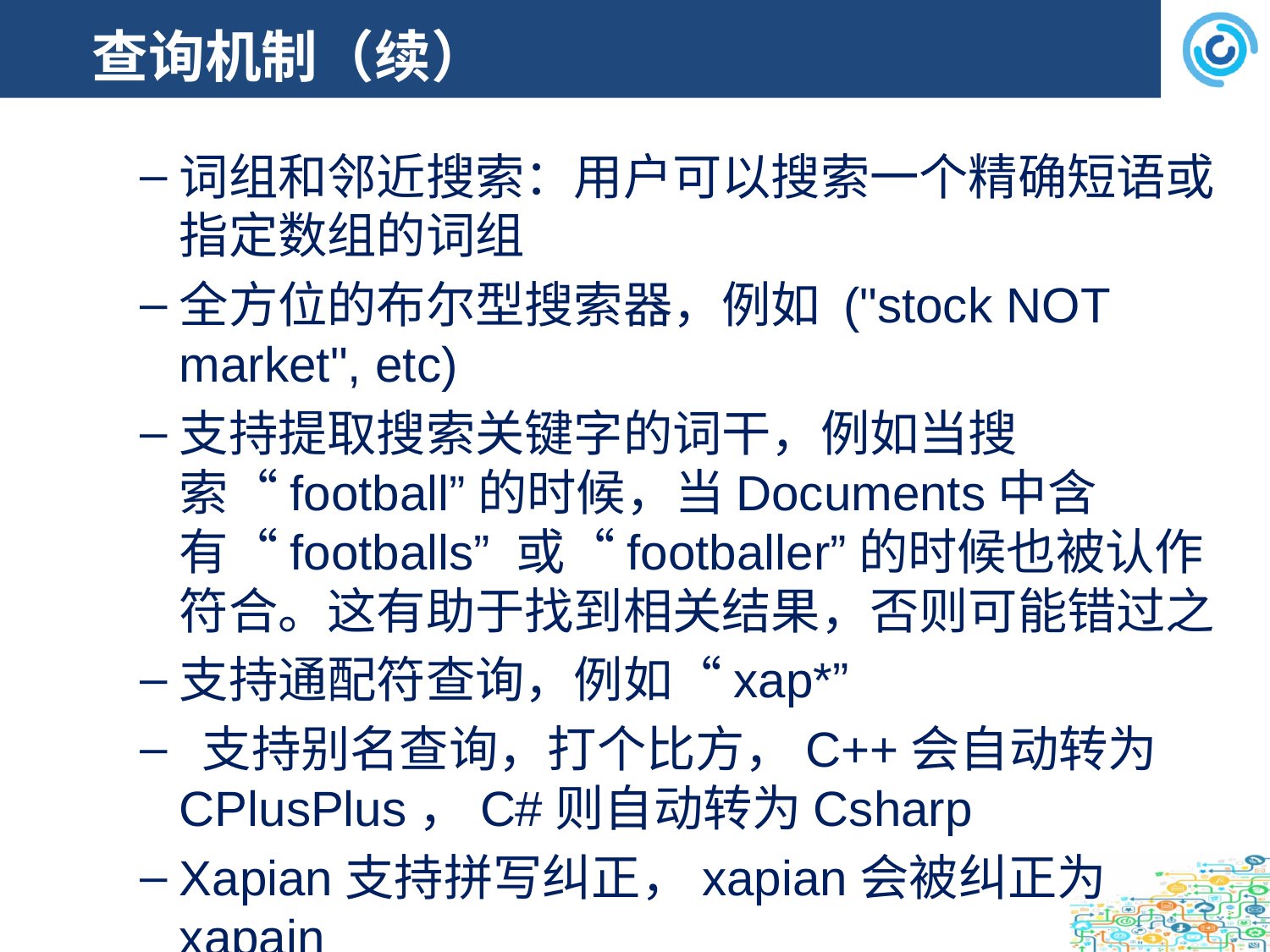

# 查询机制（续）
词组和邻近搜索：用户可以搜索一个精确短语或指定数组的词组
全方位的布尔型搜索器，例如 ("stock NOT market", etc)
支持提取搜索关键字的词干，例如当搜索“football”的时候，当Documents中含有“footballs” 或“footballer”的时候也被认作符合。这有助于找到相关结果，否则可能错过之
支持通配符查询，例如“xap*”
 支持别名查询，打个比方，C++会自动转为CPlusPlus，C#则自动转为Csharp
Xapian支持拼写纠正，xapian会被纠正为xapain